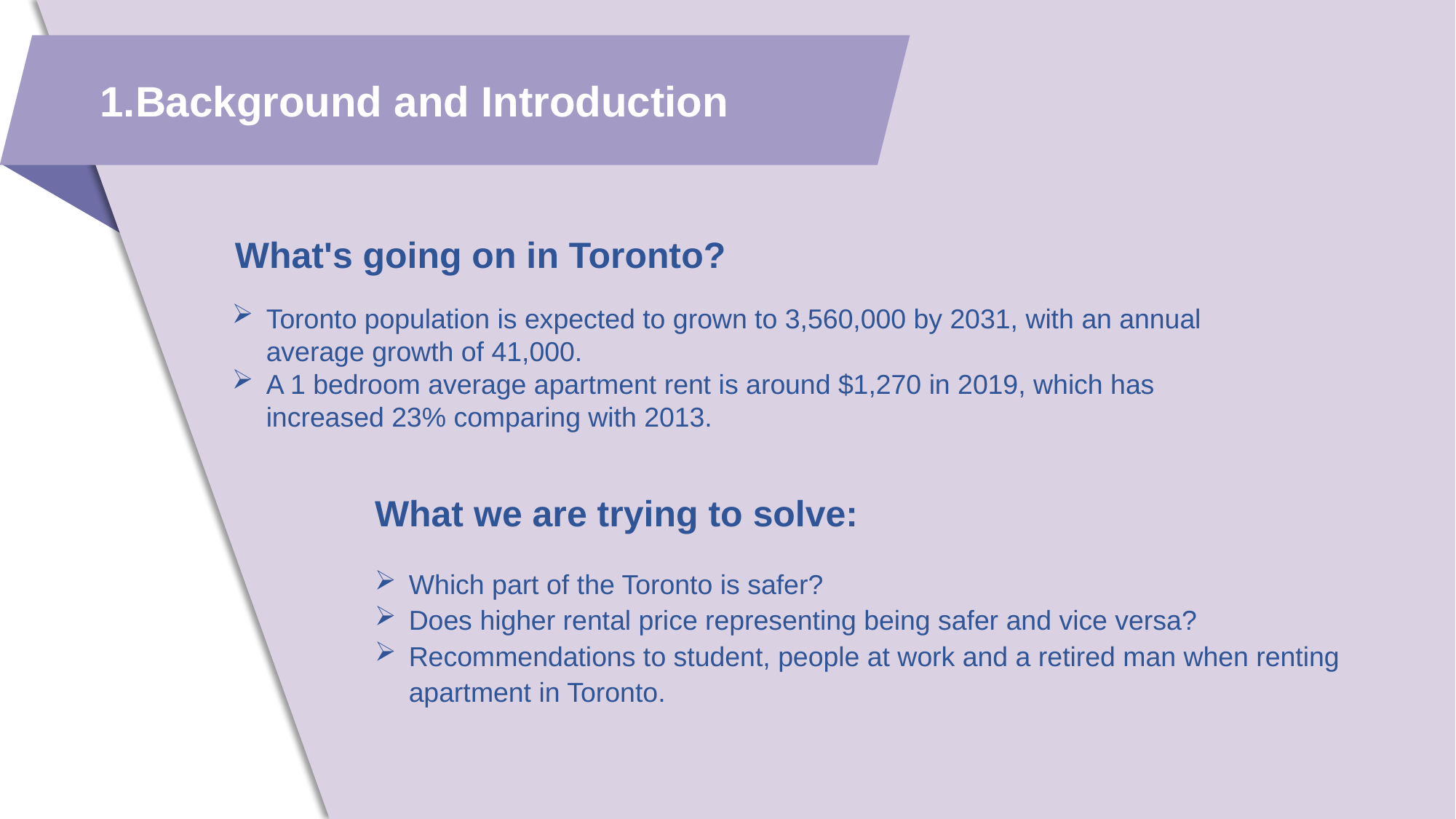

1.Background and Introduction

一、部门情况介绍

What's going on in Toronto?
Toronto population is expected to grown to 3,560,000 by 2031, with an annual average growth of 41,000.
A 1 bedroom average apartment rent is around $1,270 in 2019, which has increased 23% comparing with 2013.
1、部门结构介绍
2、人员岗位职责
What we are trying to solve:
Which part of the Toronto is safer?
Does higher rental price representing being safer and vice versa?
Recommendations to student, people at work and a retired man when renting apartment in Toronto.
3、部门工作职能